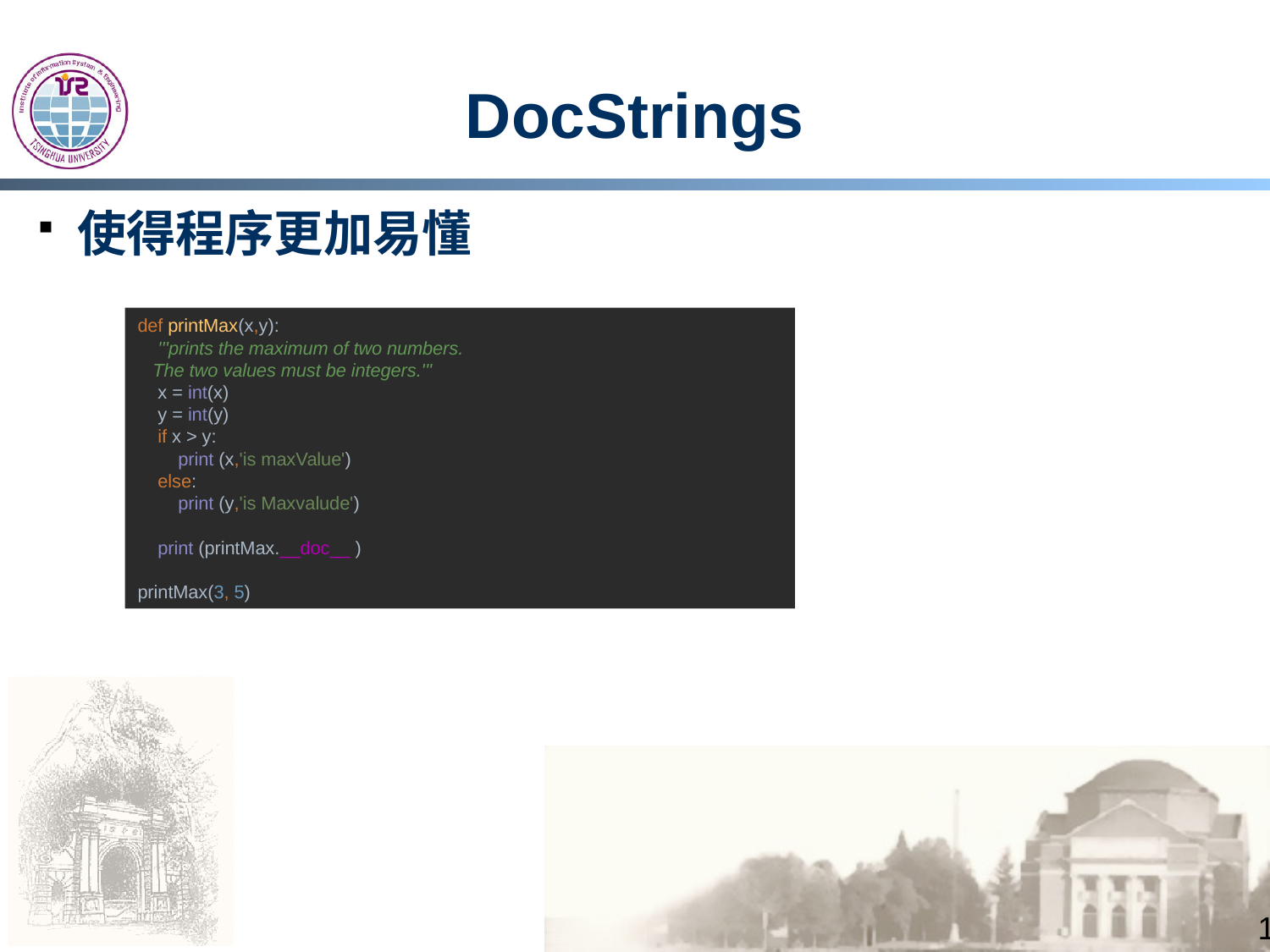

# DocStrings
使得程序更加易懂
def printMax(x,y):
    '''prints the maximum of two numbers.
   The two values must be integers.'''
    x = int(x)
    y = int(y)
    if x > y:
        print (x,'is maxValue')
    else:
        print (y,'is Maxvalude')
    print (printMax.__doc__ )
printMax(3, 5)